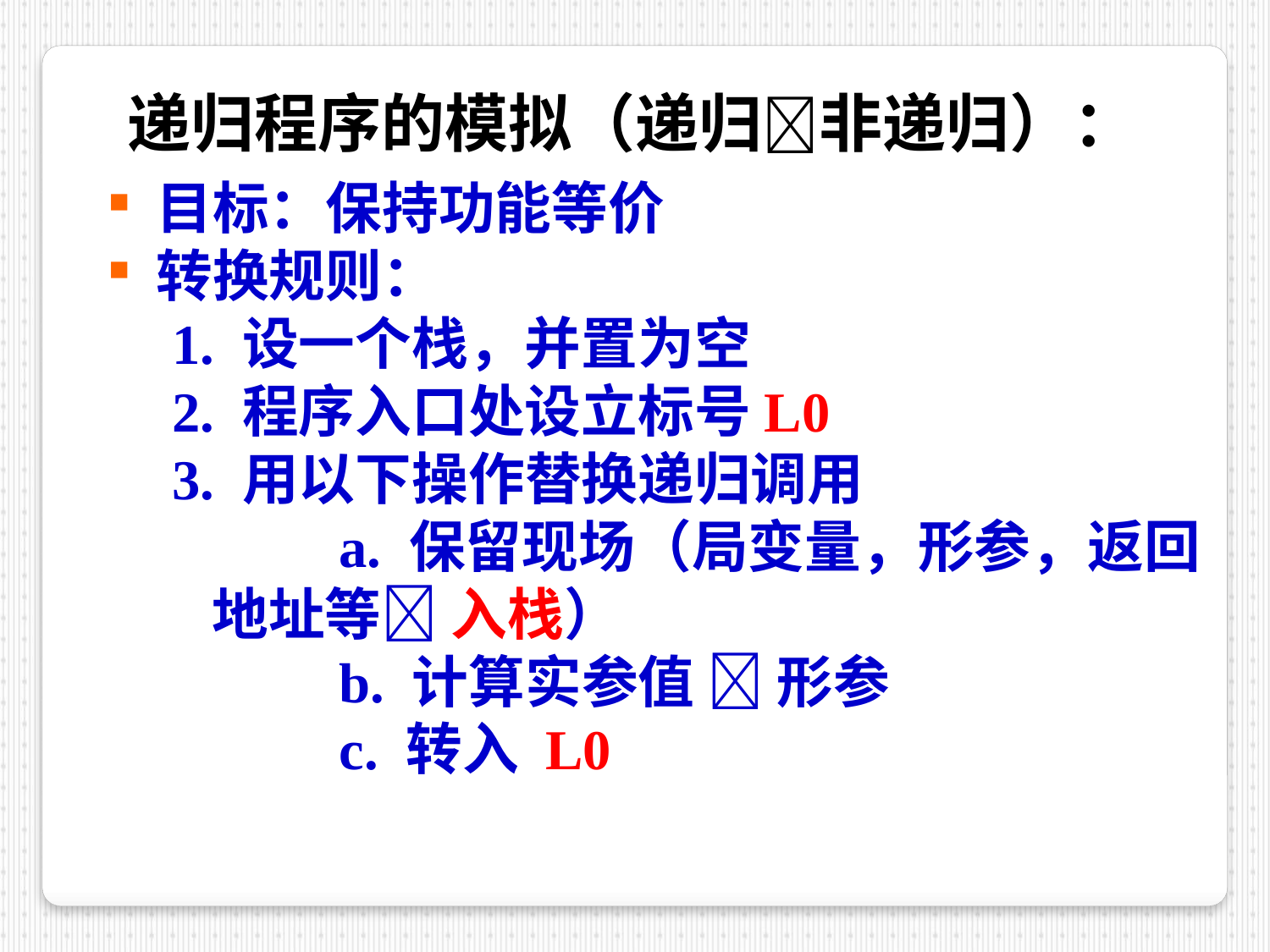

递归程序的模拟（递归→非递归）：
目标：保持功能等价
转换规则：
1. 设一个栈，并置为空
2. 程序入口处设立标号L0
3. 用以下操作替换递归调用
		a. 保留现场（局变量，形参，返回地址等→ 入栈）
		b. 计算实参值 → 形参
		c. 转入 L0